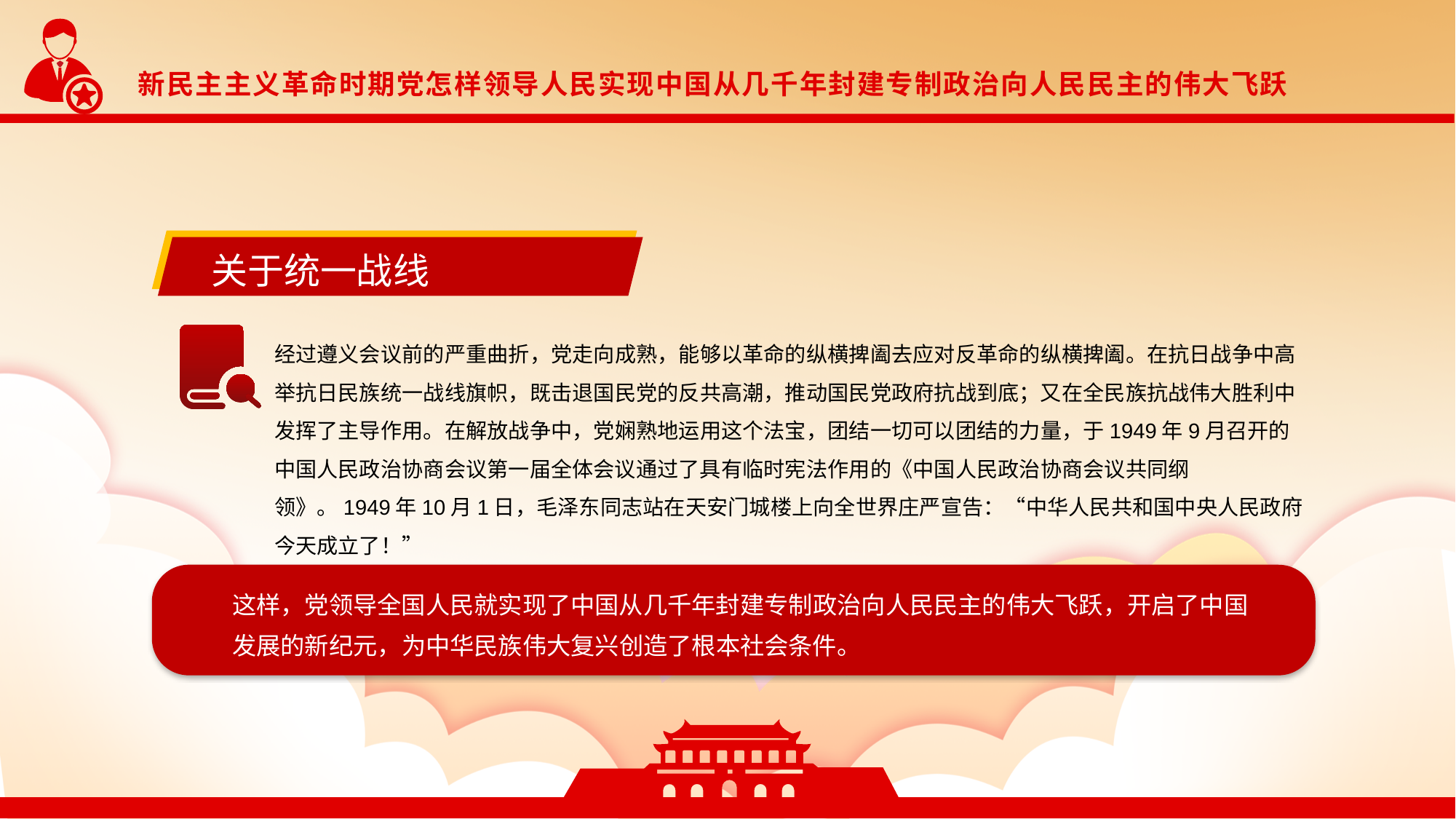

新民主主义革命时期党怎样领导人民实现中国从几千年封建专制政治向人民民主的伟大飞跃

关于统一战线
经过遵义会议前的严重曲折，党走向成熟，能够以革命的纵横捭阖去应对反革命的纵横捭阖。在抗日战争中高举抗日民族统一战线旗帜，既击退国民党的反共高潮，推动国民党政府抗战到底；又在全民族抗战伟大胜利中发挥了主导作用。在解放战争中，党娴熟地运用这个法宝，团结一切可以团结的力量，于1949年9月召开的中国人民政治协商会议第一届全体会议通过了具有临时宪法作用的《中国人民政治协商会议共同纲领》。1949年10月1日，毛泽东同志站在天安门城楼上向全世界庄严宣告：“中华人民共和国中央人民政府今天成立了！”

这样，党领导全国人民就实现了中国从几千年封建专制政治向人民民主的伟大飞跃，开启了中国发展的新纪元，为中华民族伟大复兴创造了根本社会条件。